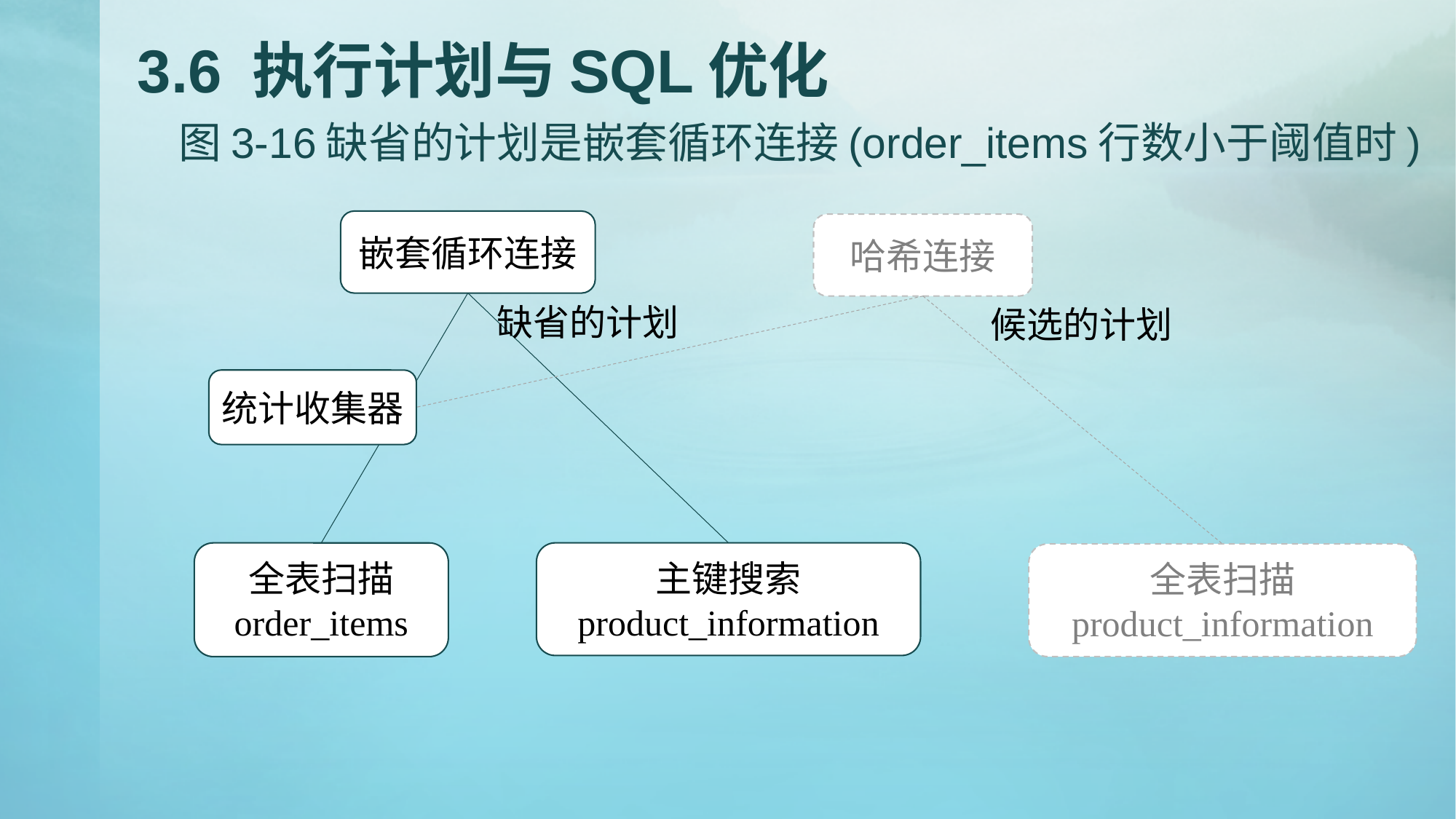

# 3.6 执行计划与SQL优化 图3-16缺省的计划是嵌套循环连接(order_items行数小于阈值时)

嵌套循环连接
哈希连接
缺省的计划
候选的计划
统计收集器
全表扫描
order_items
主键搜索
product_information
全表扫描
product_information